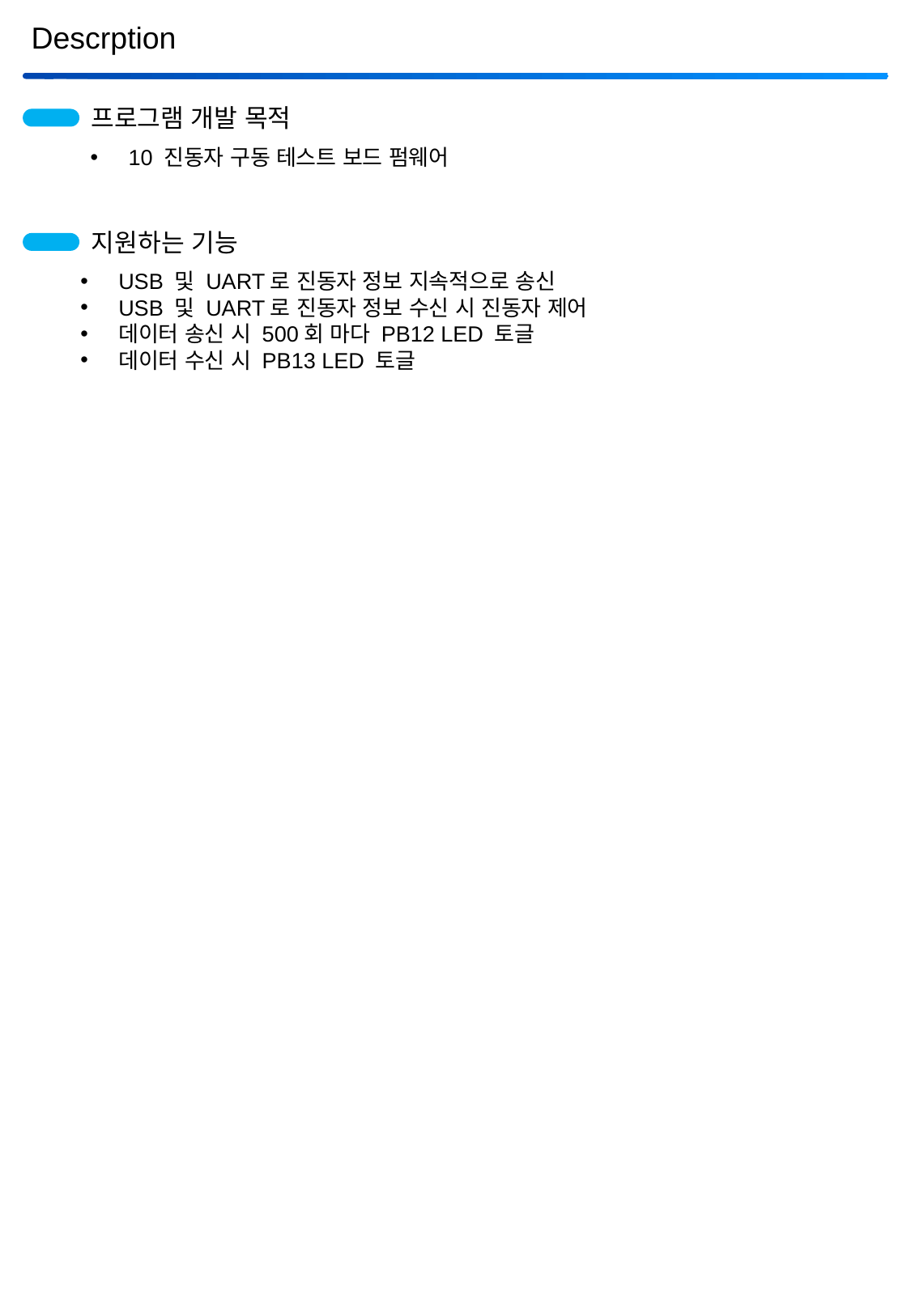

Descrption

프로그램 개발 목적

10 진동자 구동 테스트 보드 펌웨어
지원하는 기능

USB 및 UART로 진동자 정보 지속적으로 송신
USB 및 UART로 진동자 정보 수신 시 진동자 제어
데이터 송신 시 500회 마다 PB12 LED 토글
데이터 수신 시 PB13 LED 토글